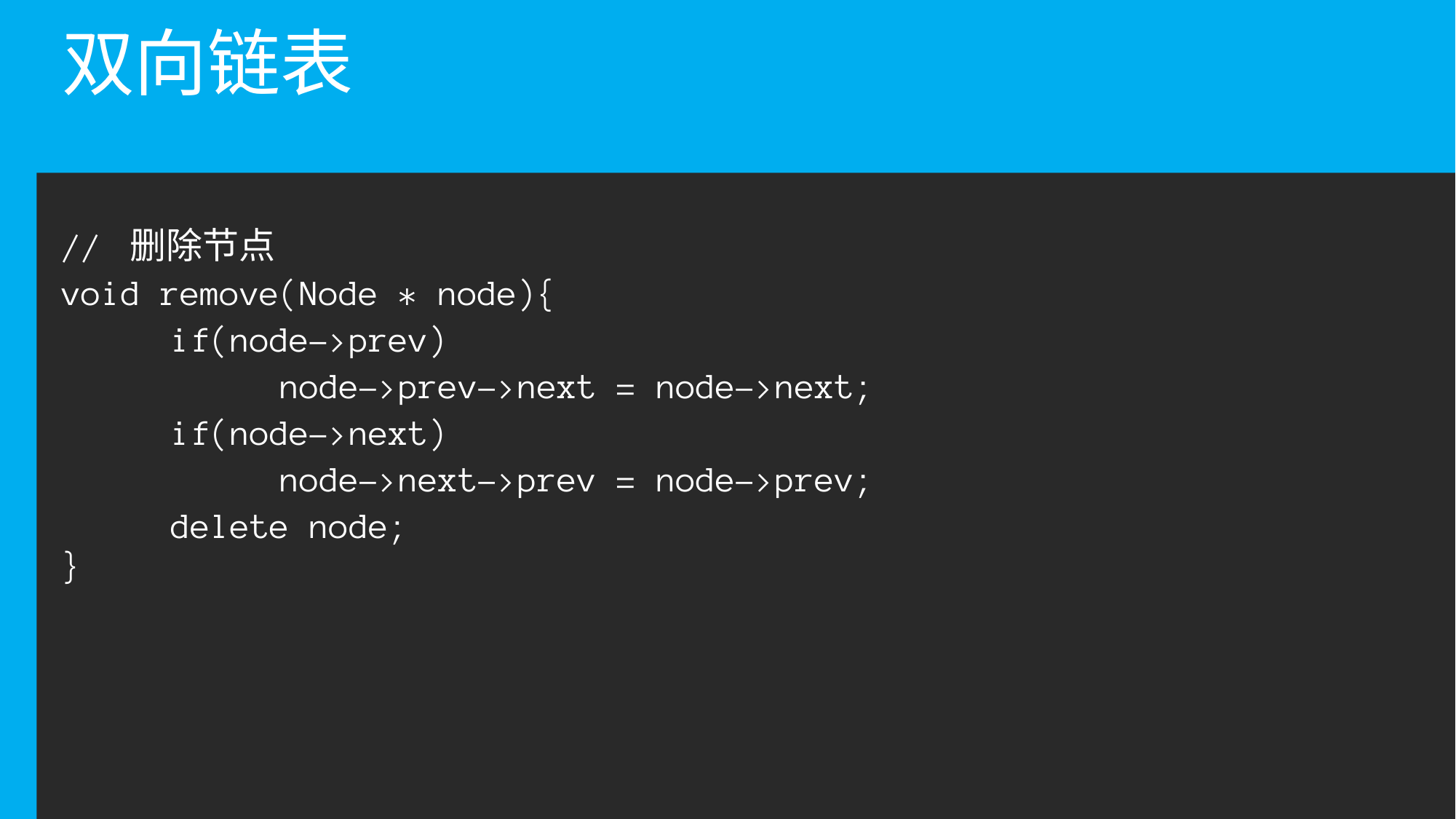

# 双向链表
// 删除节点
void remove(Node * node){
	if(node->prev)
		node->prev->next = node->next;
	if(node->next)
		node->next->prev = node->prev;
	delete node;
}